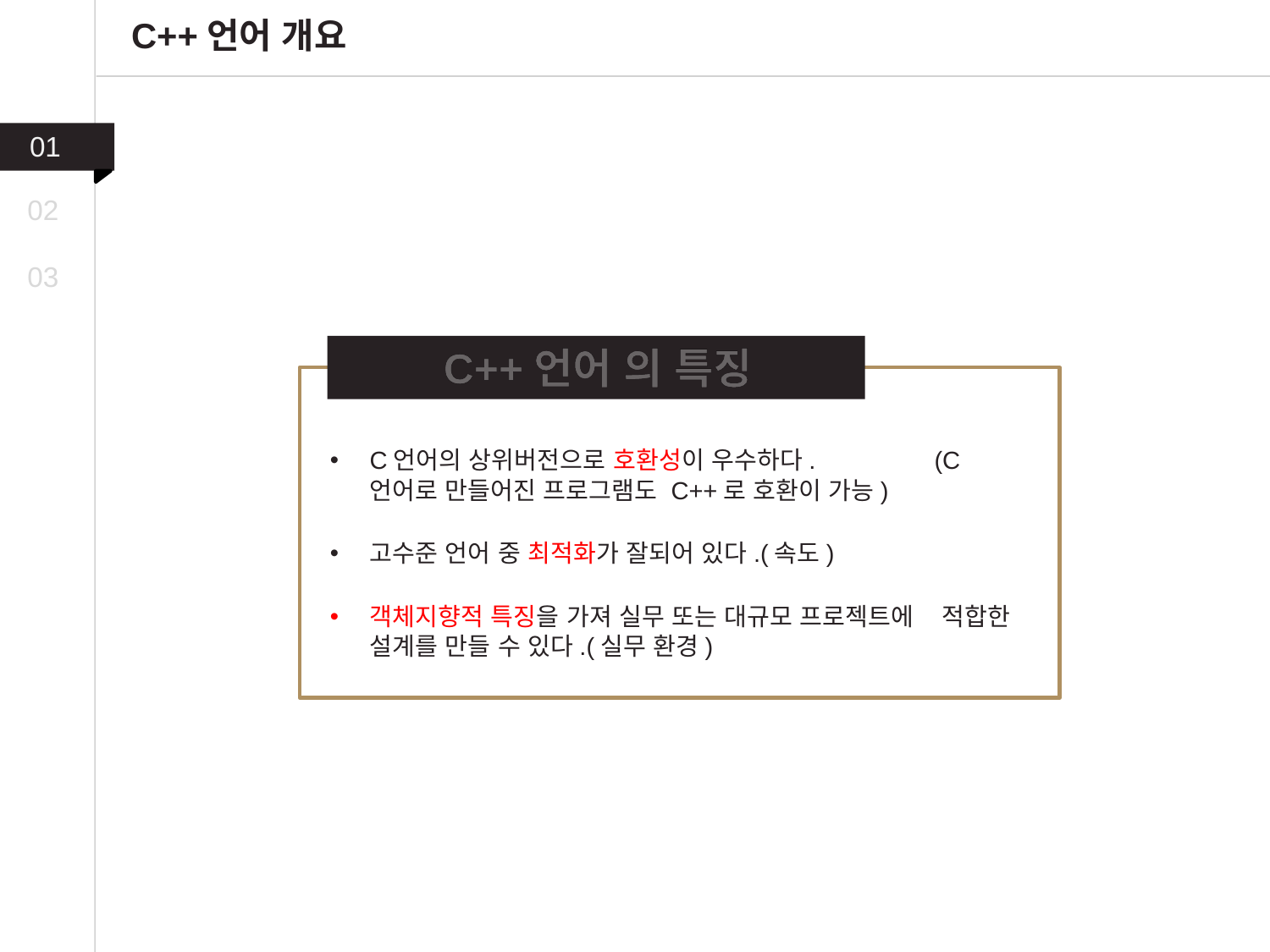

C++언어 개요
01

02
03
C++언어 의 특징

C언어의 상위버전으로 호환성이 우수하다.                 (C언어로 만들어진 프로그램도 C++로 호환이 가능)

고수준 언어 중 최적화가 잘되어 있다.(속도)

객체지향적 특징을 가져 실무 또는 대규모 프로젝트에    적합한 설계를 만들 수 있다.(실무 환경)